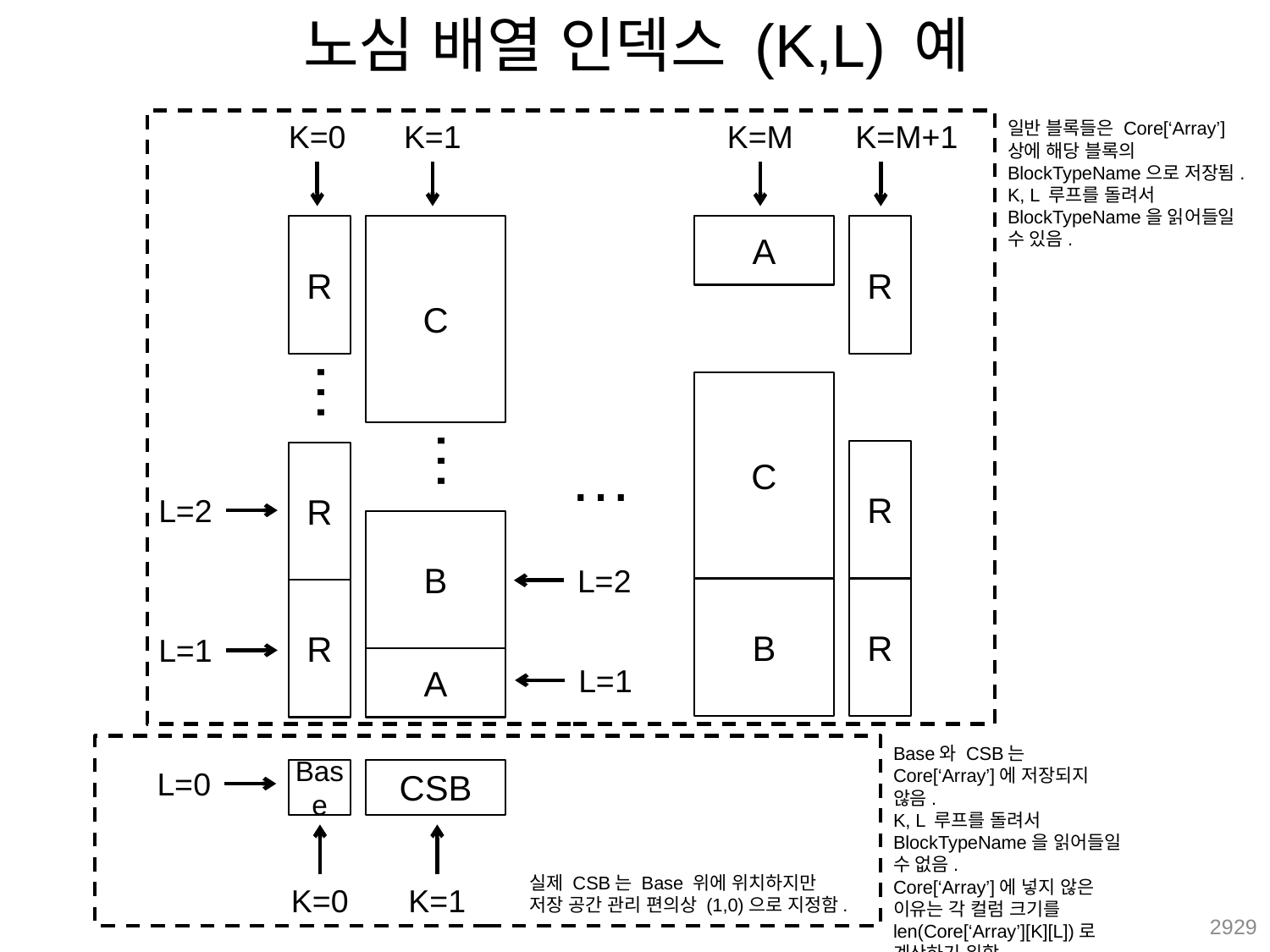

# 노심 배열 인덱스 (K,L) 예
K=0
K=1
K=M
K=M+1
R
C
A
R
…
C
…
…
R
R
L=2
B
L=2
B
R
R
L=1
A
L=1
L=0
Base
CSB
K=0
K=1
일반 블록들은 Core[‘Array’] 상에 해당 블록의 BlockTypeName으로 저장됨.
K, L 루프를 돌려서 BlockTypeName을 읽어들일 수 있음.
Base와 CSB는 Core[‘Array’]에 저장되지 않음.
K, L 루프를 돌려서 BlockTypeName을 읽어들일 수 없음.
Core[‘Array’]에 넣지 않은 이유는 각 컬럼 크기를 len(Core[‘Array’][K][L])로 계산하기 위함.
실제 CSB는 Base 위에 위치하지만
저장 공간 관리 편의상 (1,0)으로 지정함.

2929